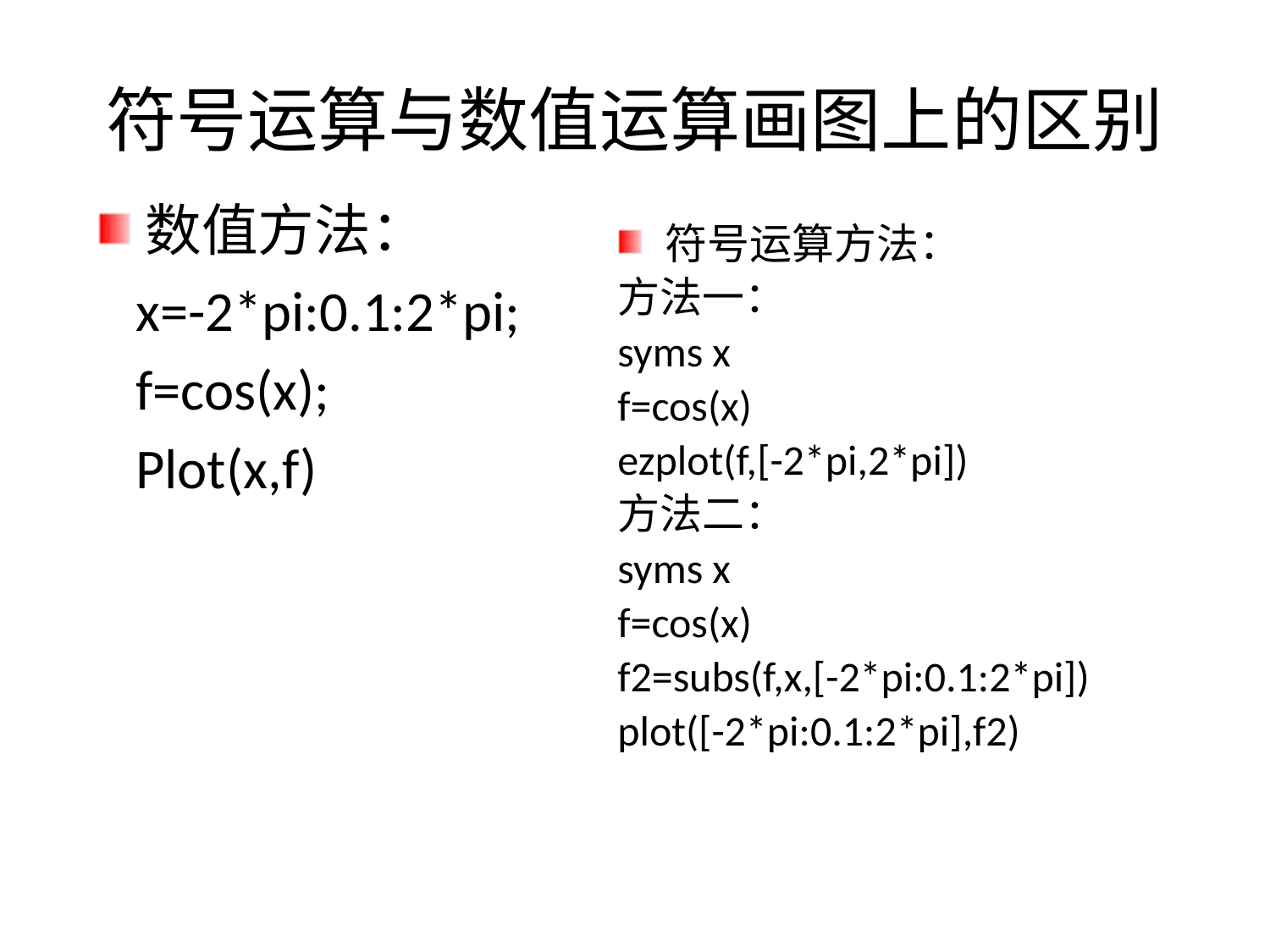

# 符号运算与数值运算画图上的区别
数值方法：
   x=-2*pi:0.1:2*pi;
   f=cos(x);
   Plot(x,f)
符号运算方法：
方法一：
syms x
f=cos(x)
ezplot(f,[-2*pi,2*pi])
方法二：
syms x
f=cos(x)
f2=subs(f,x,[-2*pi:0.1:2*pi])
plot([-2*pi:0.1:2*pi],f2)